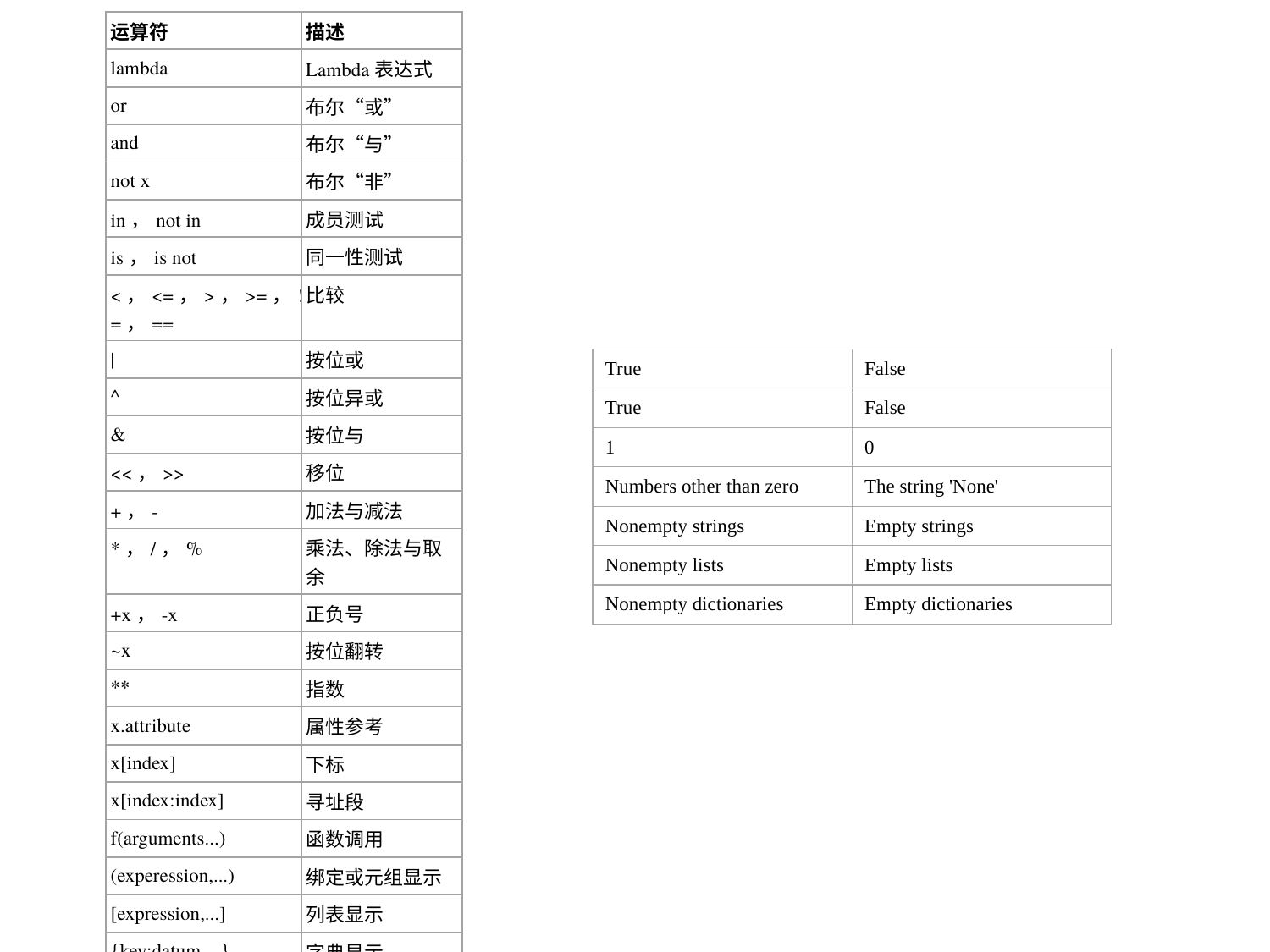

| 运算符 | 描述 |
| --- | --- |
| lambda | Lambda表达式 |
| or | 布尔“或” |
| and | 布尔“与” |
| not x | 布尔“非” |
| in，not in | 成员测试 |
| is，is not | 同一性测试 |
| <，<=，>，>=，!=，== | 比较 |
| | | 按位或 |
| ^ | 按位异或 |
| & | 按位与 |
| <<，>> | 移位 |
| +，- | 加法与减法 |
| \*，/，% | 乘法、除法与取余 |
| +x，-x | 正负号 |
| ~x | 按位翻转 |
| \*\* | 指数 |
| x.attribute | 属性参考 |
| x[index] | 下标 |
| x[index:index] | 寻址段 |
| f(arguments...) | 函数调用 |
| (experession,...) | 绑定或元组显示 |
| [expression,...] | 列表显示 |
| {key:datum,...} | 字典显示 |
| 'expression,...' | 字符串转换 |
| True | False |
| --- | --- |
| True | False |
| 1 | 0 |
| Numbers other than zero | The string 'None' |
| Nonempty strings | Empty strings |
| Nonempty lists | Empty lists |
| Nonempty dictionaries | Empty dictionaries |